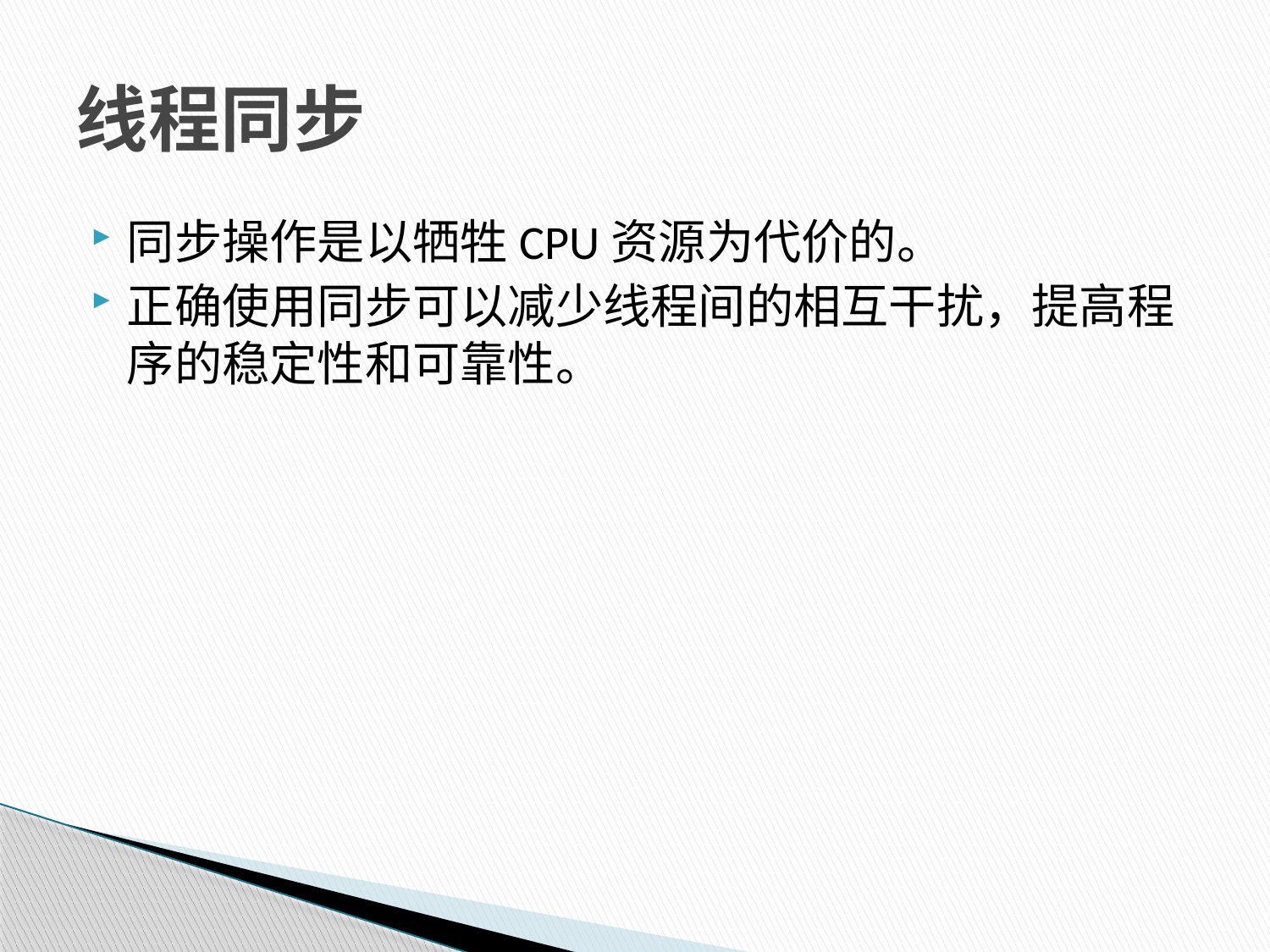

# 线程同步
同步操作是以牺牲CPU资源为代价的。
正确使用同步可以减少线程间的相互干扰，提高程序的稳定性和可靠性。